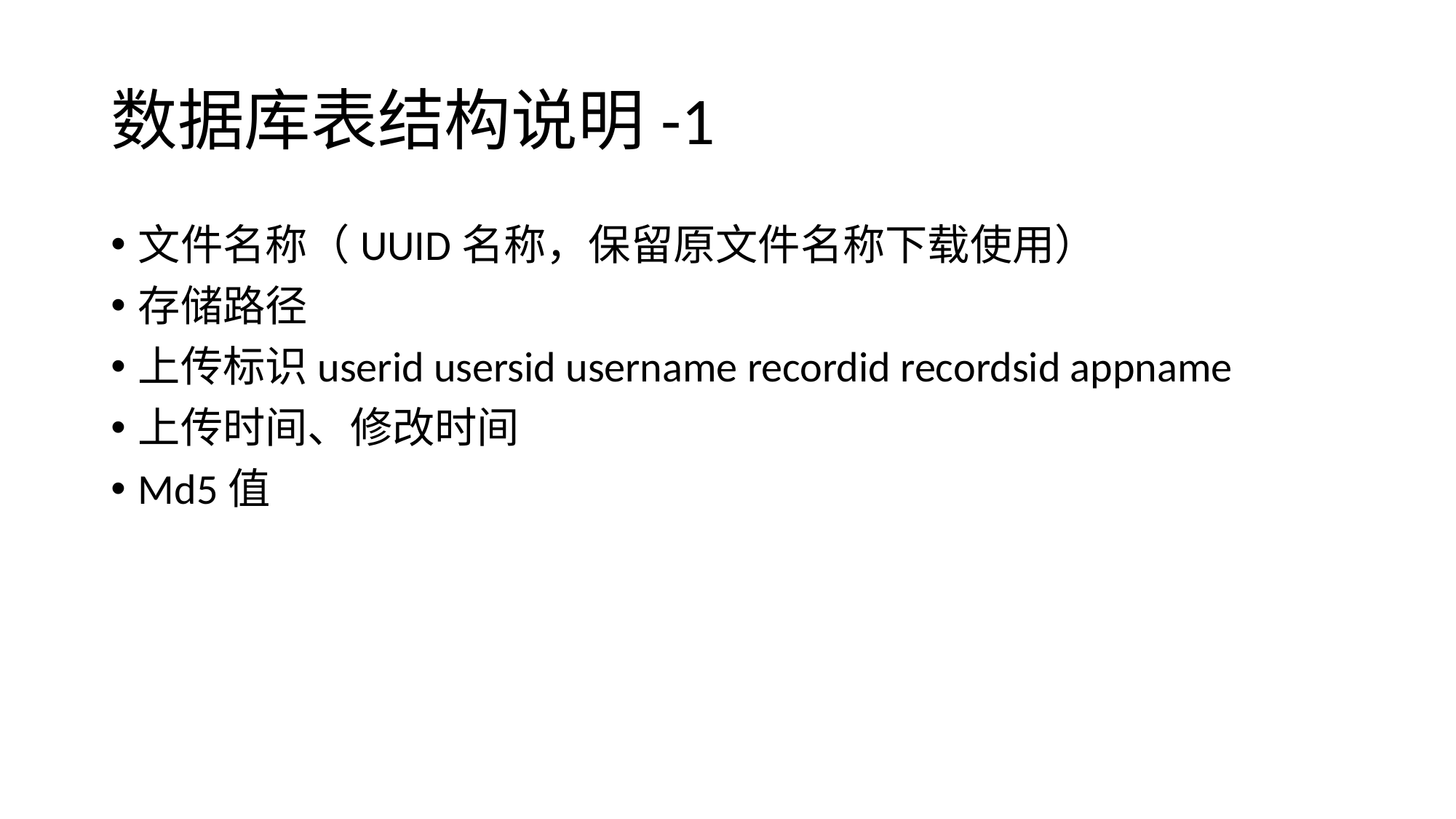

# 数据库表结构说明-1
文件名称（UUID名称，保留原文件名称下载使用）
存储路径
上传标识userid usersid username recordid recordsid appname
上传时间、修改时间
Md5值